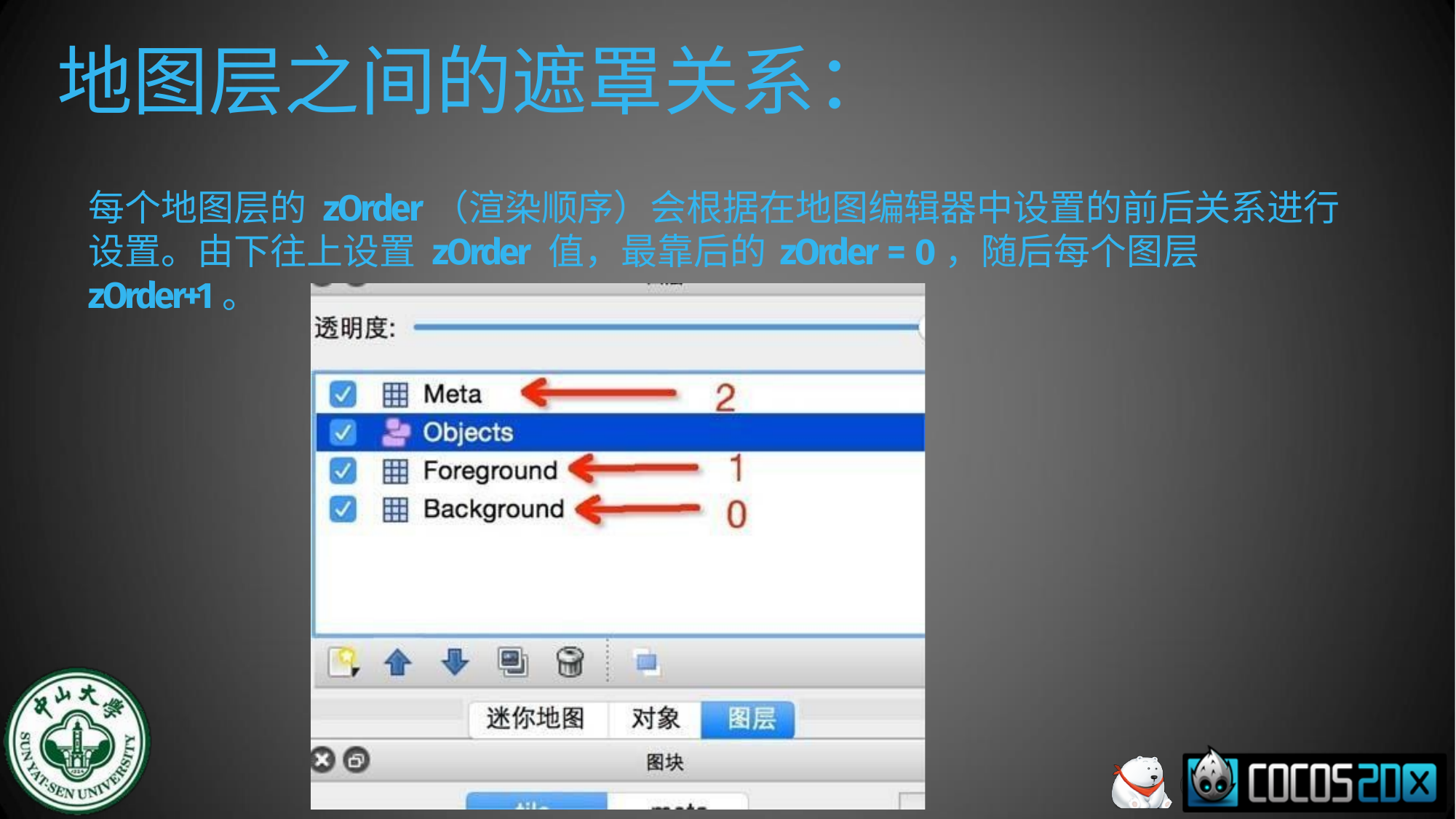

# 地图层之间的遮罩关系：
每个地图层的 zOrder（渲染顺序）会根据在地图编辑器中设置的前后关系进行
设置。由下往上设置 zOrder 值，最靠后的zOrder = 0，随后每个图层zOrder+1。